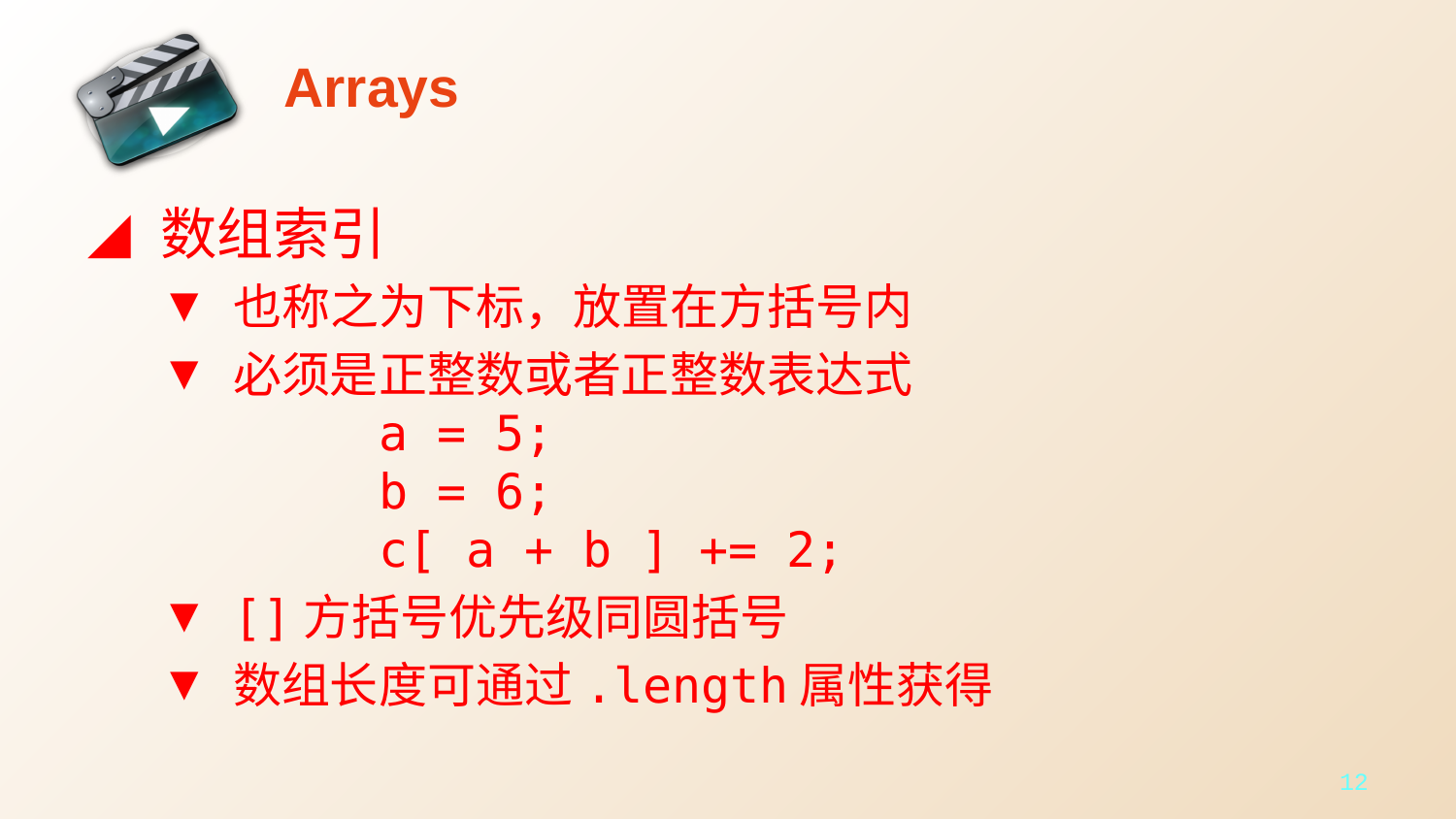

# Arrays
数组索引
也称之为下标，放置在方括号内
必须是正整数或者正整数表达式
	a = 5;
	b = 6;
	c[ a + b ] += 2;
[]方括号优先级同圆括号
数组长度可通过.length属性获得
12